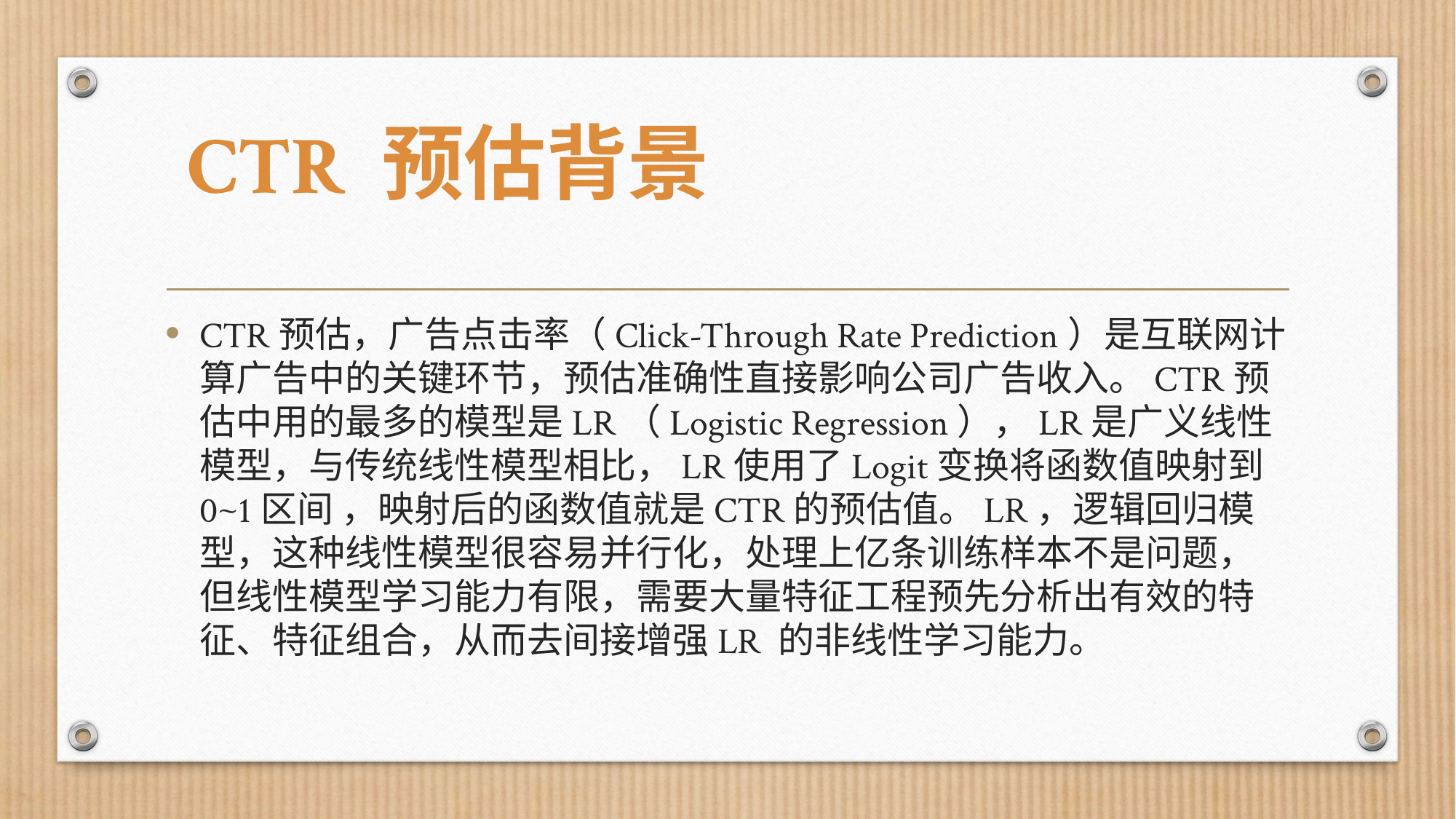

CTR 预估背景
CTR预估，广告点击率（Click-Through Rate Prediction）是互联网计算广告中的关键环节，预估准确性直接影响公司广告收入。CTR预估中用的最多的模型是LR（Logistic Regression），LR是广义线性模型，与传统线性模型相比，LR使用了Logit变换将函数值映射到0~1区间 ，映射后的函数值就是CTR的预估值。LR，逻辑回归模型，这种线性模型很容易并行化，处理上亿条训练样本不是问题，但线性模型学习能力有限，需要大量特征工程预先分析出有效的特征、特征组合，从而去间接增强LR 的非线性学习能力。